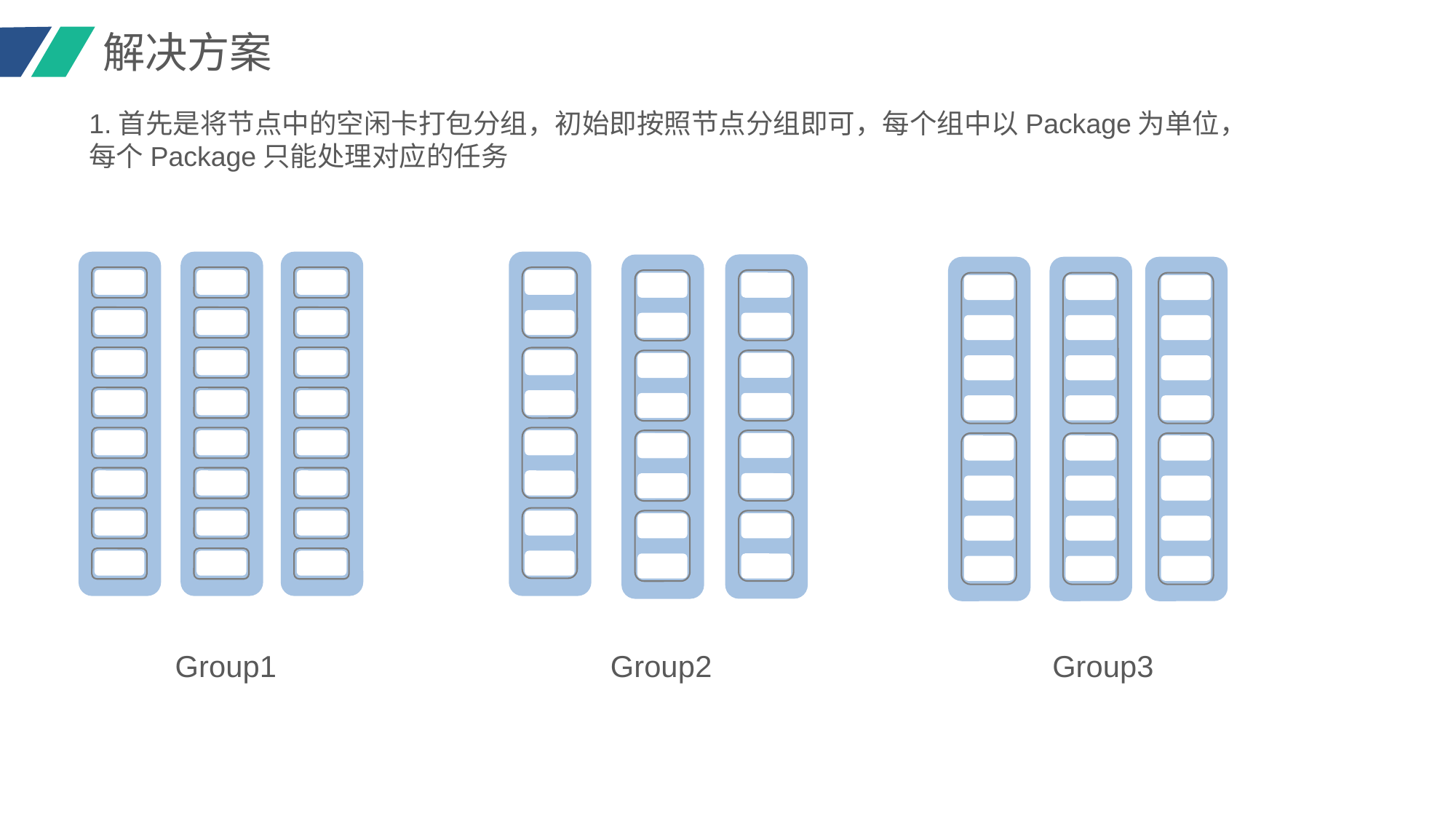

解决方案

1.首先是将节点中的空闲卡打包分组，初始即按照节点分组即可，每个组中以Package为单位，每个Package只能处理对应的任务

Group1
Group2
Group3